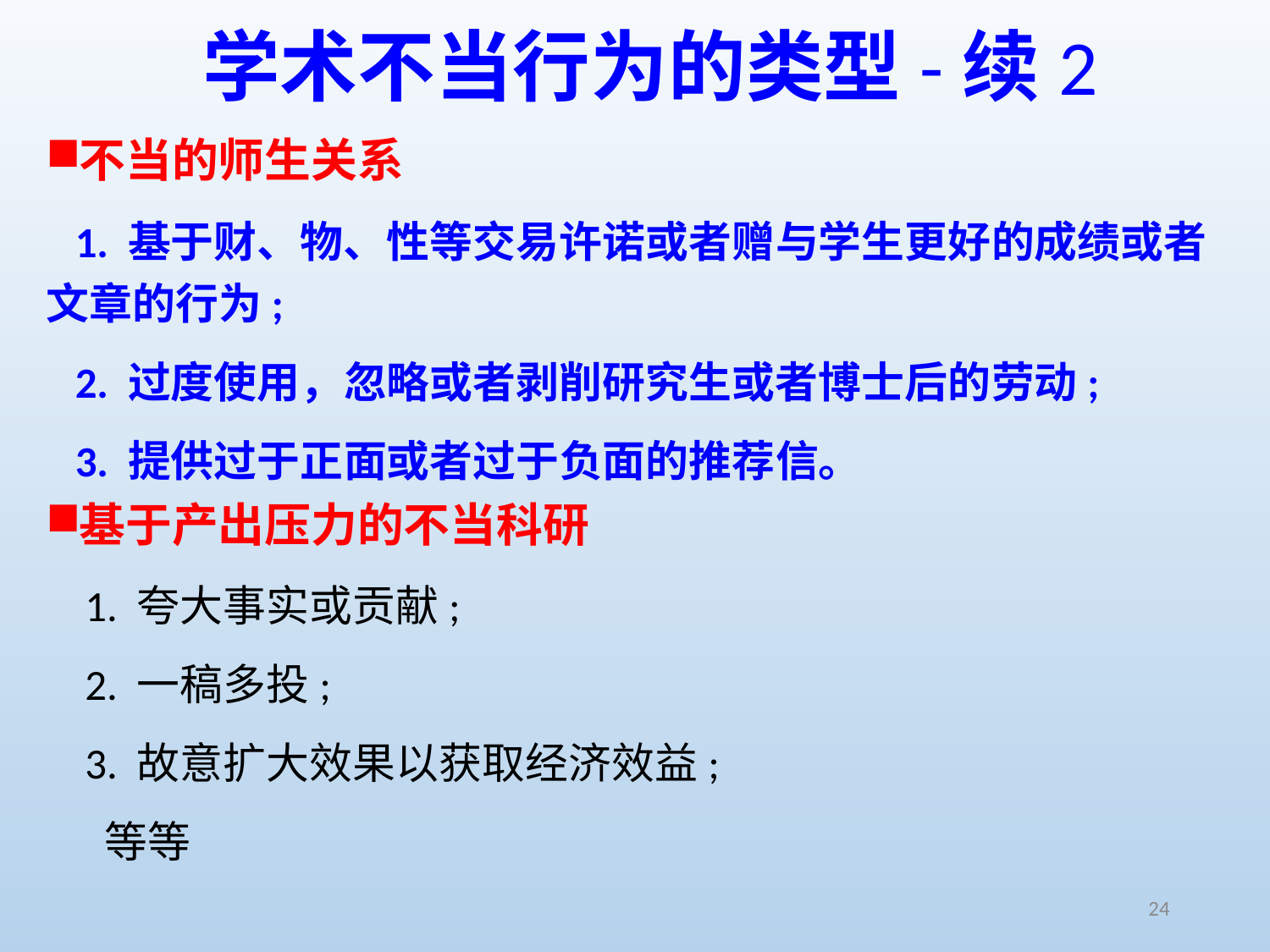

# 学术不当行为的类型-续2
不当的师生关系
   1. 基于财、物、性等交易许诺或者赠与学生更好的成绩或者文章的行为;
   2. 过度使用，忽略或者剥削研究生或者博士后的劳动;
   3. 提供过于正面或者过于负面的推荐信。
基于产出压力的不当科研
    1. 夸大事实或贡献;
    2. 一稿多投;
    3. 故意扩大效果以获取经济效益;
     等等

24